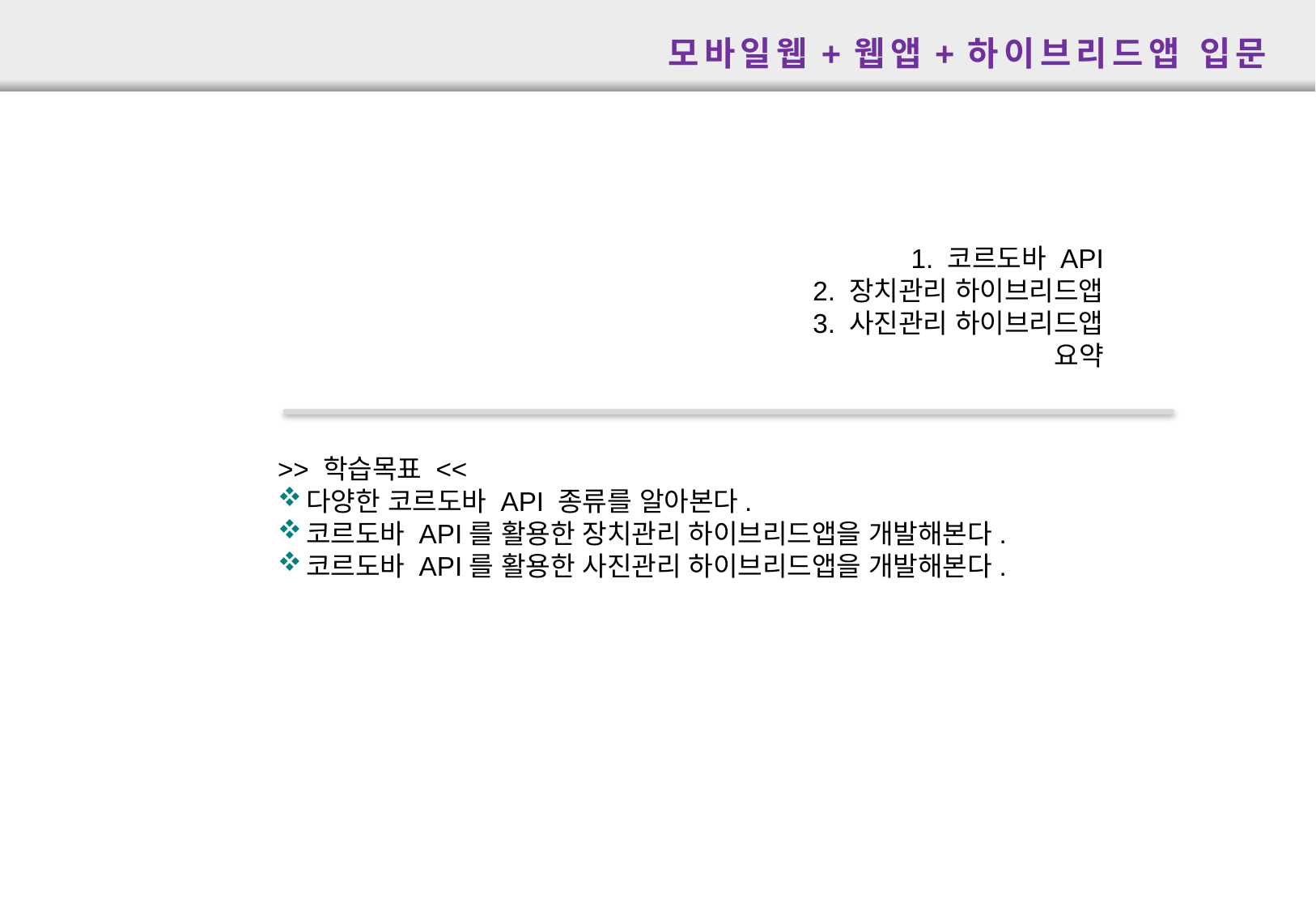

모바일웹+웹앱+하이브리드앱 입문
1. 코르도바 API
2. 장치관리 하이브리드앱
3. 사진관리 하이브리드앱
요약

>> 학습목표 <<
다양한 코르도바 API 종류를 알아본다.
코르도바 API를 활용한 장치관리 하이브리드앱을 개발해본다.
코르도바 API를 활용한 사진관리 하이브리드앱을 개발해본다.